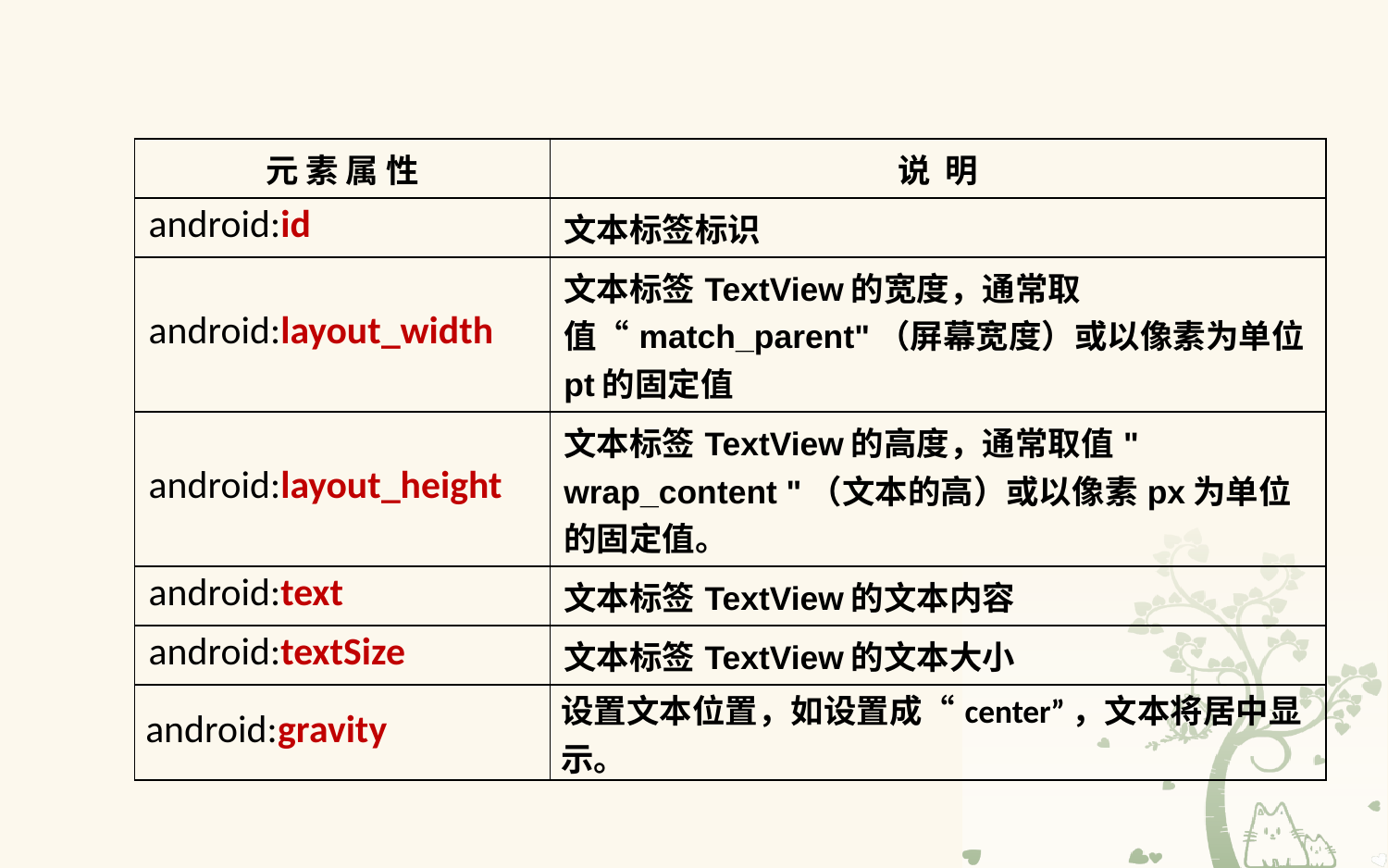

# TextView常用的XML文件元素
| 元 素 属 性 | 说 明 |
| --- | --- |
| android:id | 文本标签标识 |
| android:layout\_width | 文本标签TextView的宽度，通常取值“match\_parent"（屏幕宽度）或以像素为单位pt的固定值 |
| android:layout\_height | 文本标签TextView的高度，通常取值" wrap\_content "（文本的高）或以像素px为单位的固定值。 |
| android:text | 文本标签TextView的文本内容 |
| android:textSize | 文本标签TextView的文本大小 |
| android:gravity | 设置文本位置，如设置成“center”，文本将居中显示。 |